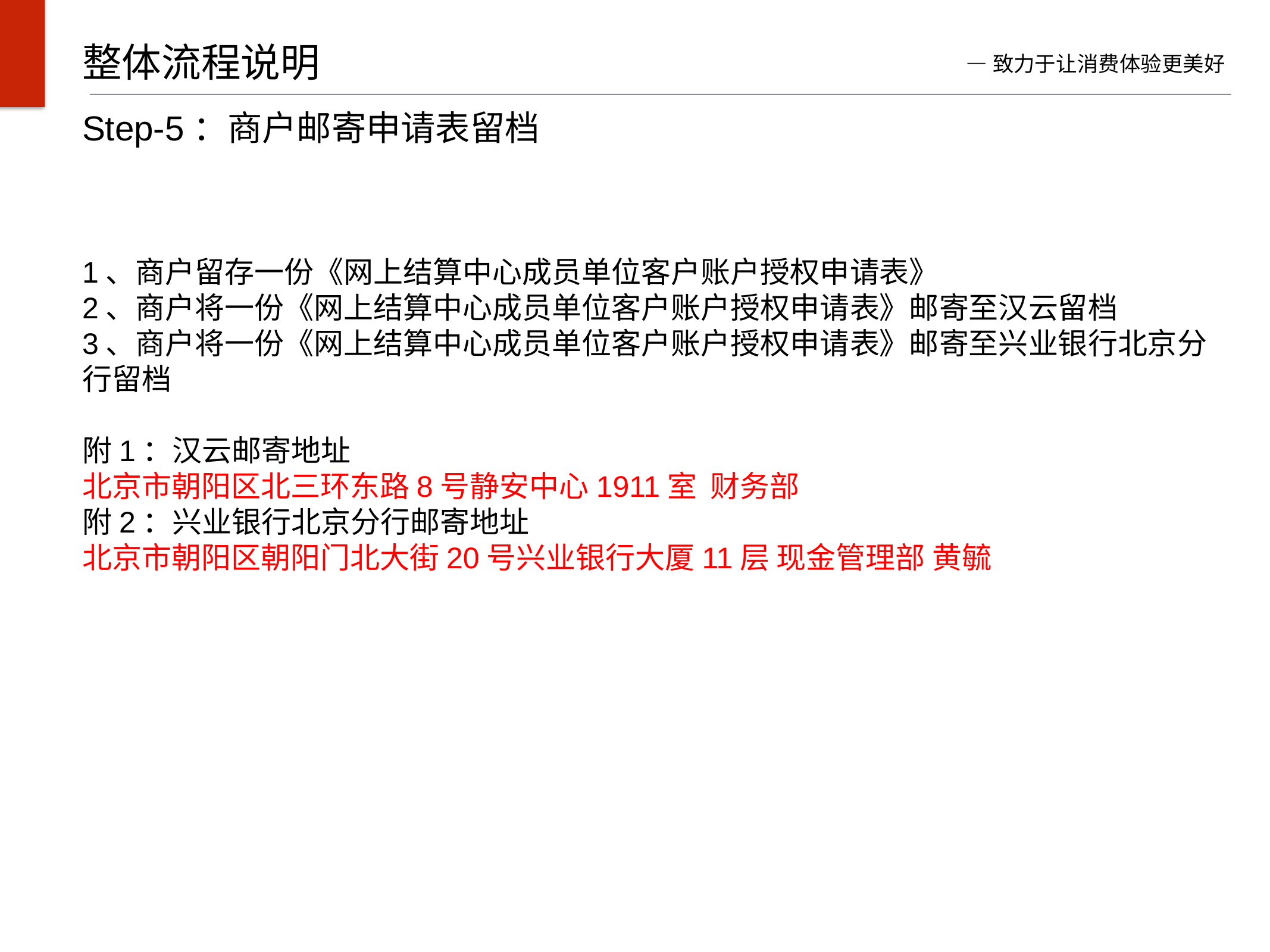

整体流程说明
 —致力于让消费体验更美好

Step-5：商户邮寄申请表留档
1、商户留存一份《网上结算中心成员单位客户账户授权申请表》
2、商户将一份《网上结算中心成员单位客户账户授权申请表》邮寄至汉云留档
3、商户将一份《网上结算中心成员单位客户账户授权申请表》邮寄至兴业银行北京分行留档

附1：汉云邮寄地址
北京市朝阳区北三环东路8号静安中心1911室  财务部
附2：兴业银行北京分行邮寄地址
北京市朝阳区朝阳门北大街20号兴业银行大厦11层 现金管理部 黄毓